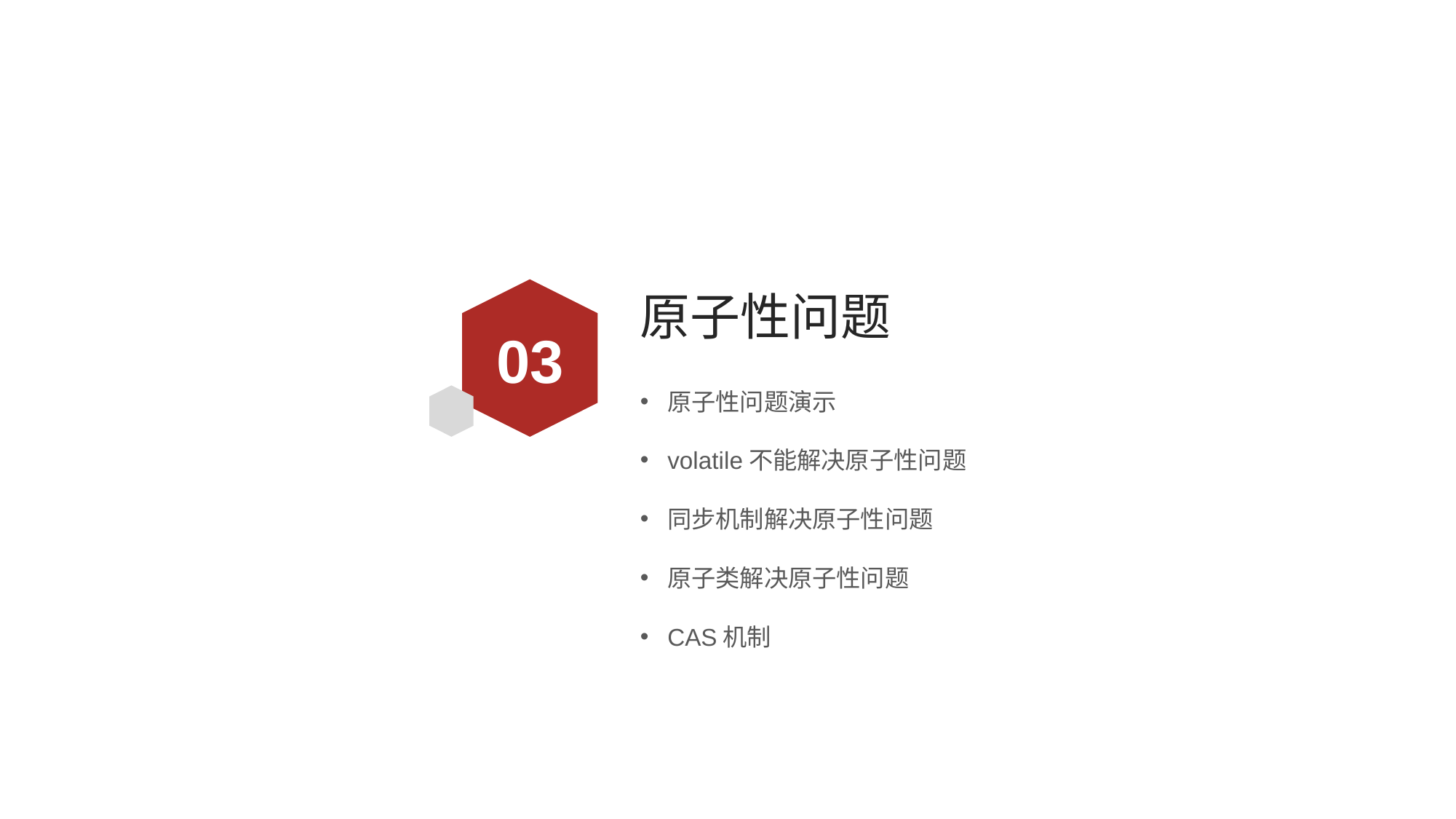

# 原子性问题
03
原子性问题演示
volatile不能解决原子性问题
同步机制解决原子性问题
原子类解决原子性问题
CAS机制